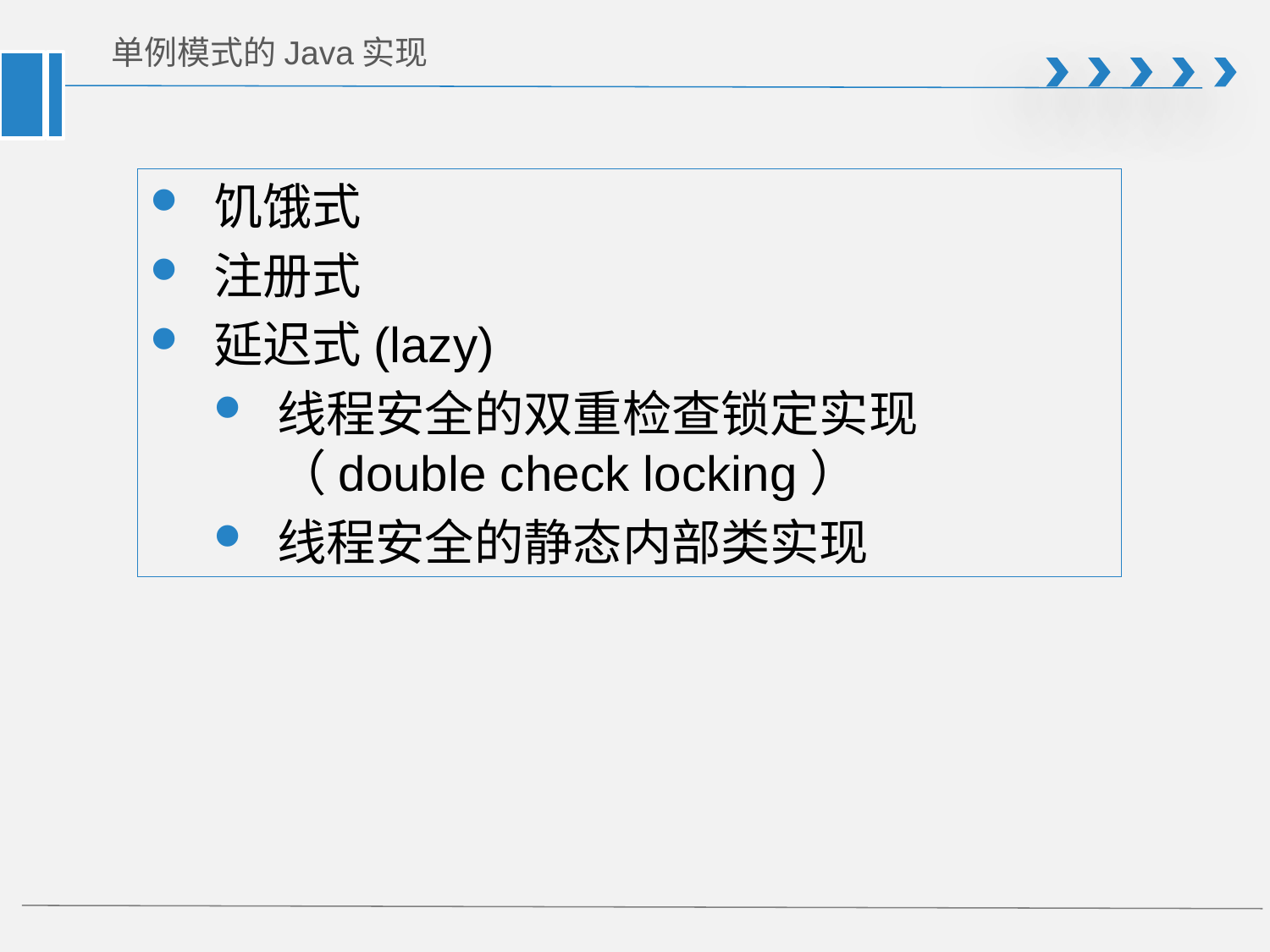

# 单例模式的Java实现
饥饿式
注册式
延迟式(lazy)
线程安全的双重检查锁定实现（double check locking）
线程安全的静态内部类实现